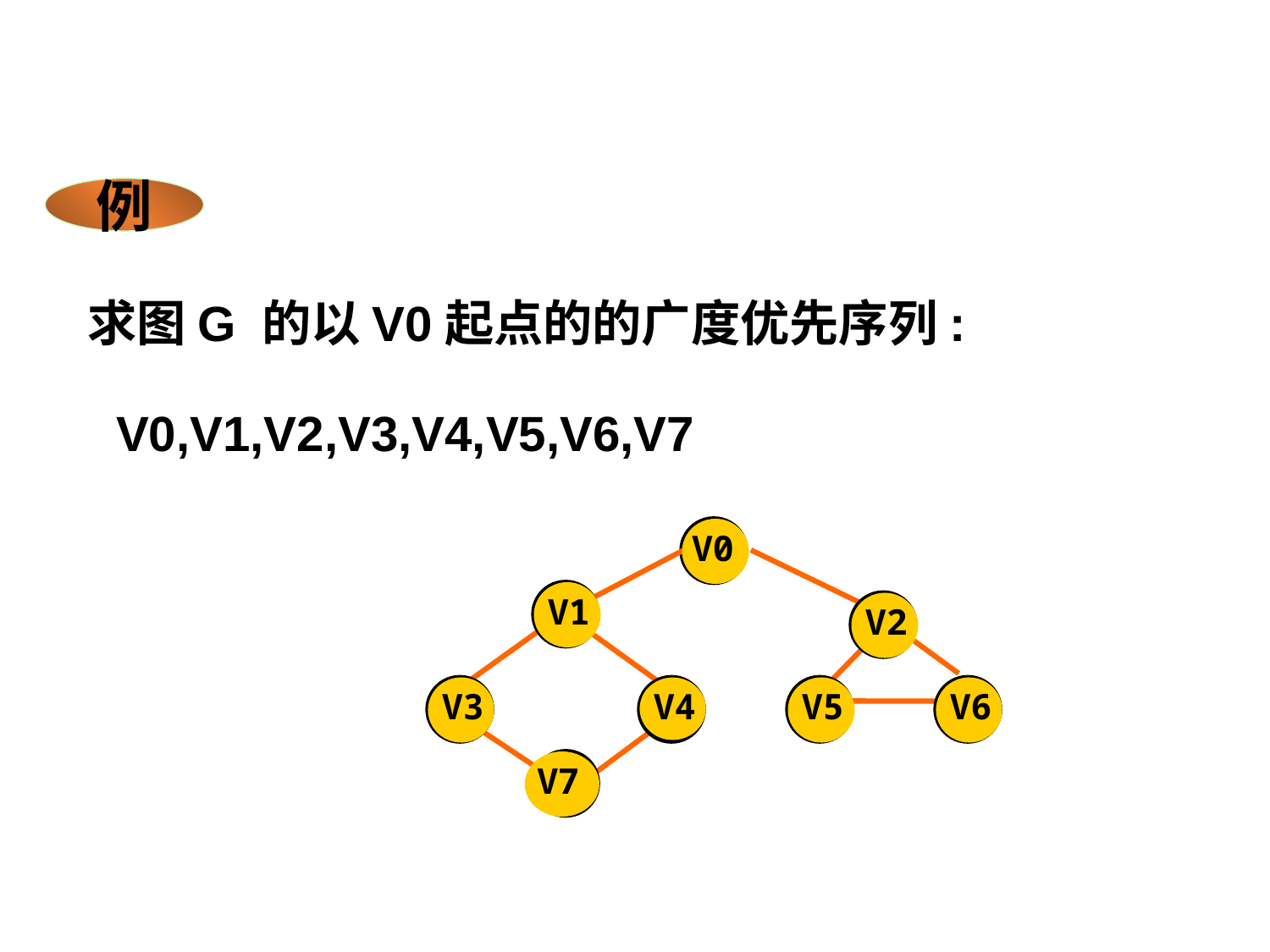

例
求图G 的以V0起点的的广度优先序列:
 V0,V1,V2,V3,V4,V5,V6,V7
 V0

V0

 V1

 V1

 V2

 V2

 V3

 V4

 V5

 V6

 V3

 V4

 V5

 V6

 V7

 V7